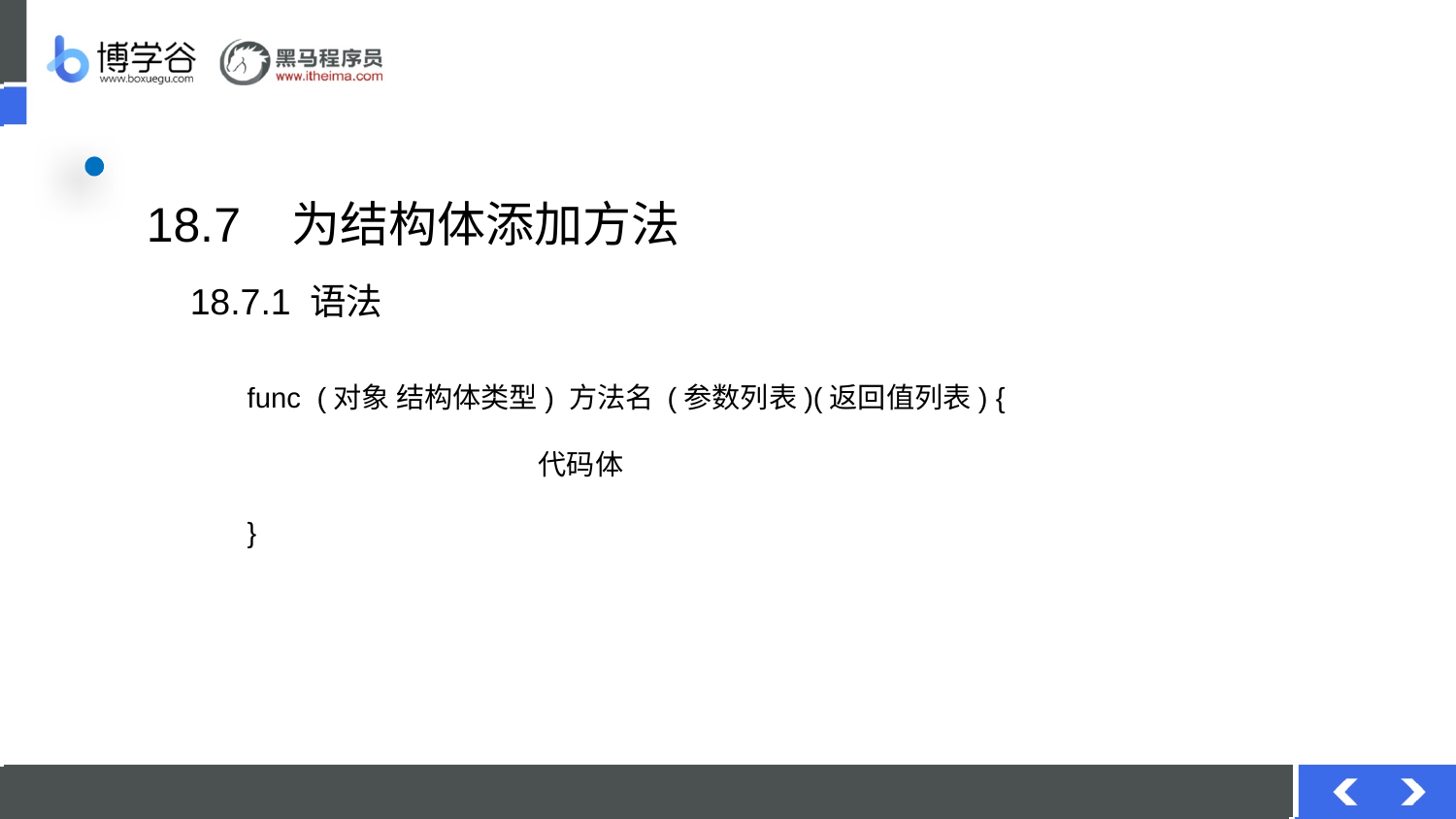

# 18.7	为结构体添加方法
18.7.1 语法
func  (对象 结构体类型) 方法名 (参数列表)(返回值列表) {

		代码体

}